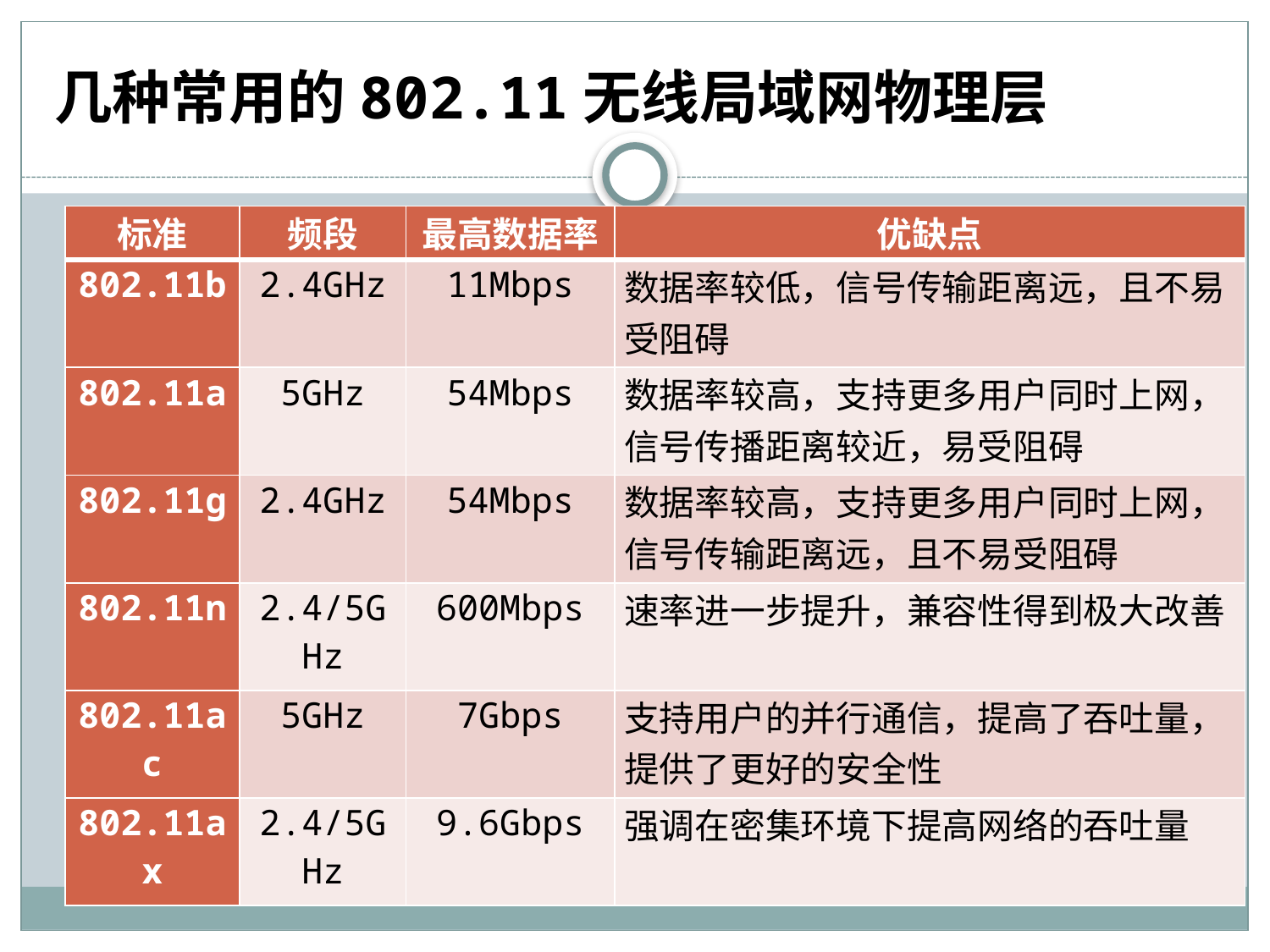

# 几种常用的802.11无线局域网物理层
| 标准 | 频段 | 最高数据率 | 优缺点 |
| --- | --- | --- | --- |
| 802.11b | 2.4GHz | 11Mbps | 数据率较低，信号传输距离远，且不易受阻碍 |
| 802.11a | 5GHz | 54Mbps | 数据率较高，支持更多用户同时上网，信号传播距离较近，易受阻碍 |
| 802.11g | 2.4GHz | 54Mbps | 数据率较高，支持更多用户同时上网，信号传输距离远，且不易受阻碍 |
| 802.11n | 2.4/5GHz | 600Mbps | 速率进一步提升，兼容性得到极大改善 |
| 802.11ac | 5GHz | 7Gbps | 支持用户的并行通信，提高了吞吐量，提供了更好的安全性 |
| 802.11ax | 2.4/5GHz | 9.6Gbps | 强调在密集环境下提高网络的吞吐量 |